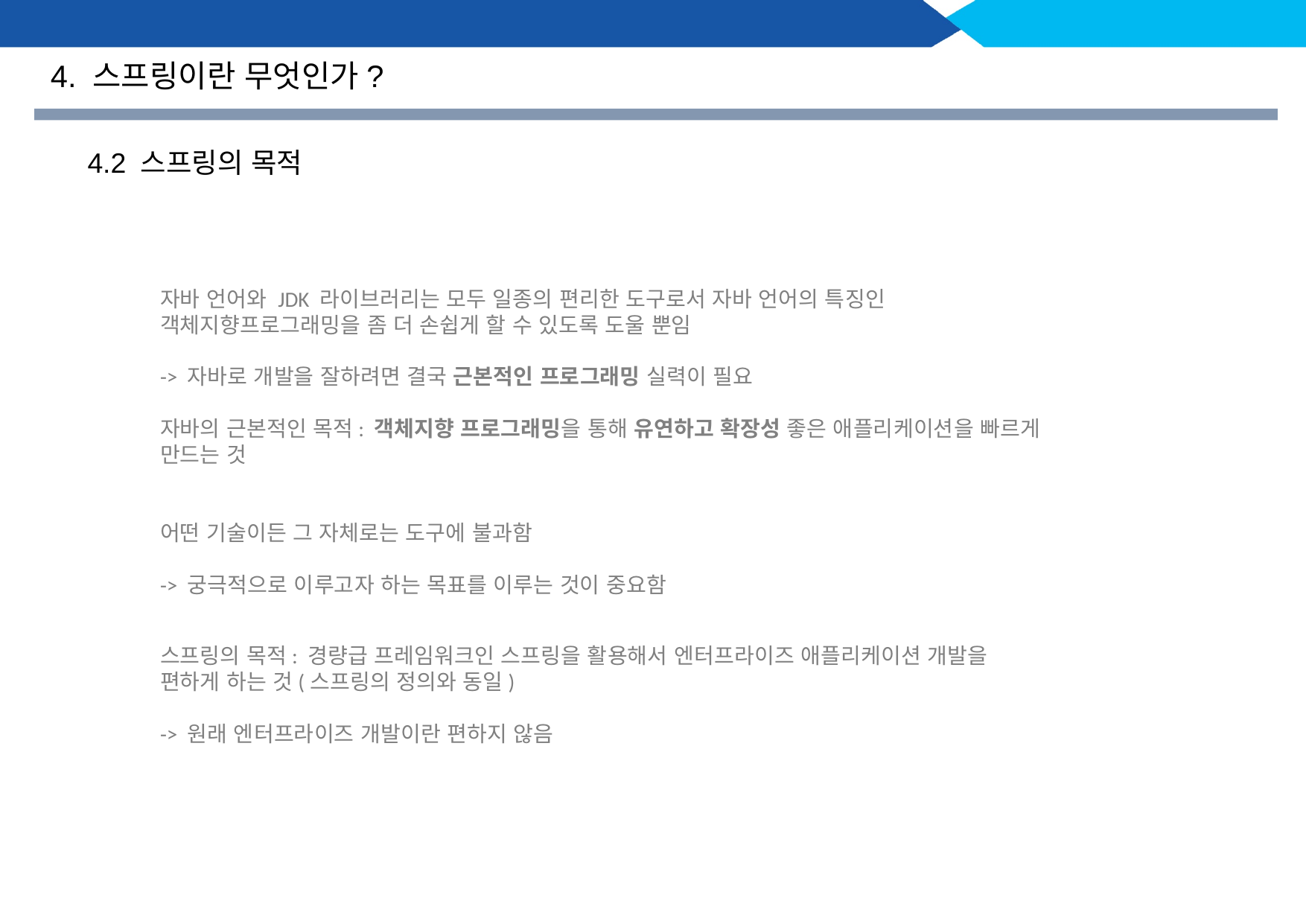

4. 스프링이란 무엇인가?
4.2 스프링의 목적
자바 언어와 JDK 라이브러리는 모두 일종의 편리한 도구로서 자바 언어의 특징인 객체지향프로그래밍을 좀 더 손쉽게 할 수 있도록 도울 뿐임

-> 자바로 개발을 잘하려면 결국 근본적인 프로그래밍 실력이 필요

자바의 근본적인 목적: 객체지향 프로그래밍을 통해 유연하고 확장성 좋은 애플리케이션을 빠르게 만드는 것

어떤 기술이든 그 자체로는 도구에 불과함

-> 궁극적으로 이루고자 하는 목표를 이루는 것이 중요함
스프링의 목적: 경량급 프레임워크인 스프링을 활용해서 엔터프라이즈 애플리케이션 개발을 편하게 하는 것(스프링의 정의와 동일)

-> 원래 엔터프라이즈 개발이란 편하지 않음